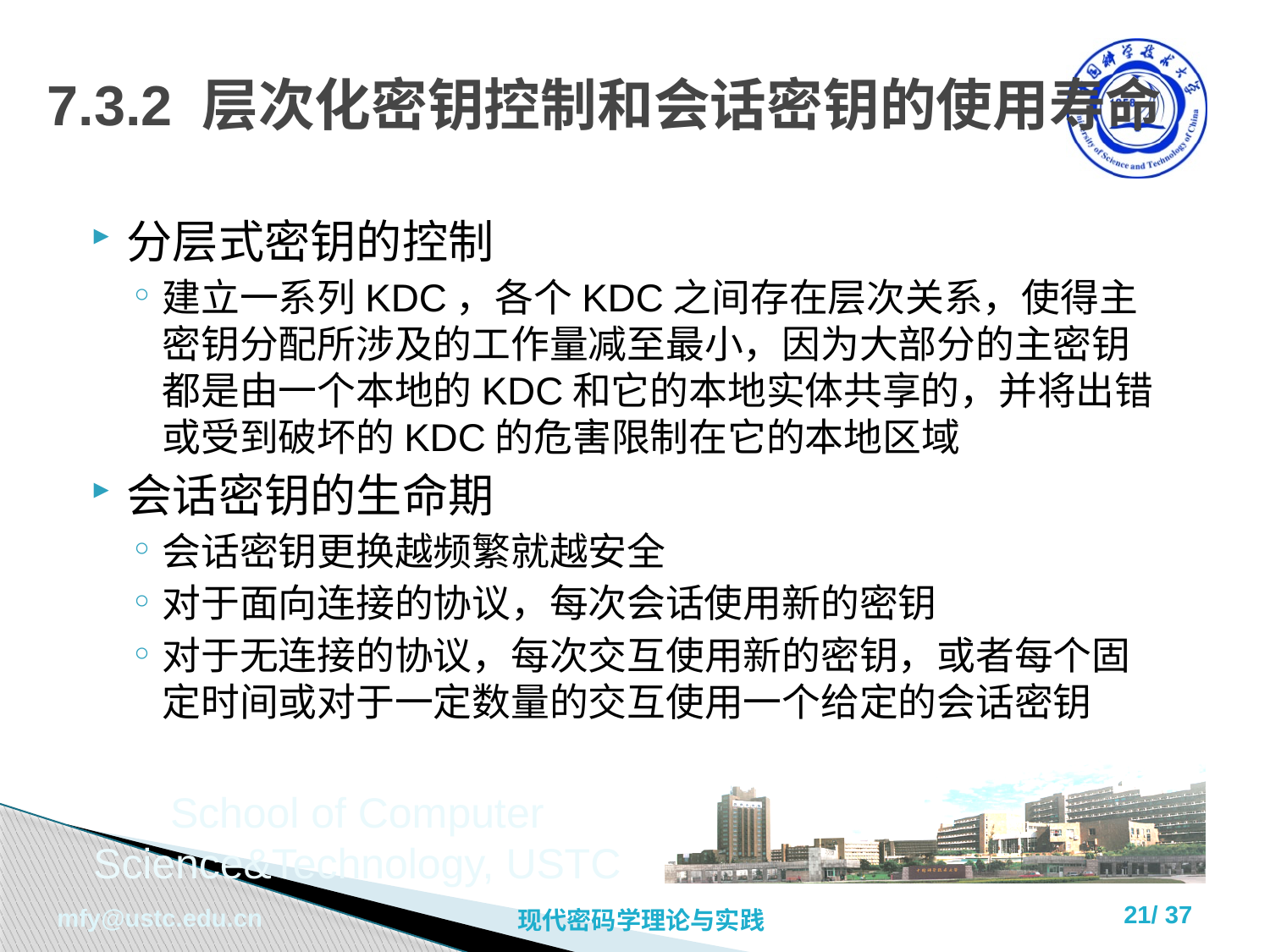

# 7.3.2 层次化密钥控制和会话密钥的使用寿命
分层式密钥的控制
建立一系列KDC，各个KDC之间存在层次关系，使得主密钥分配所涉及的工作量减至最小，因为大部分的主密钥都是由一个本地的KDC和它的本地实体共享的，并将出错或受到破坏的KDC的危害限制在它的本地区域
会话密钥的生命期
会话密钥更换越频繁就越安全
对于面向连接的协议，每次会话使用新的密钥
对于无连接的协议，每次交互使用新的密钥，或者每个固定时间或对于一定数量的交互使用一个给定的会话密钥